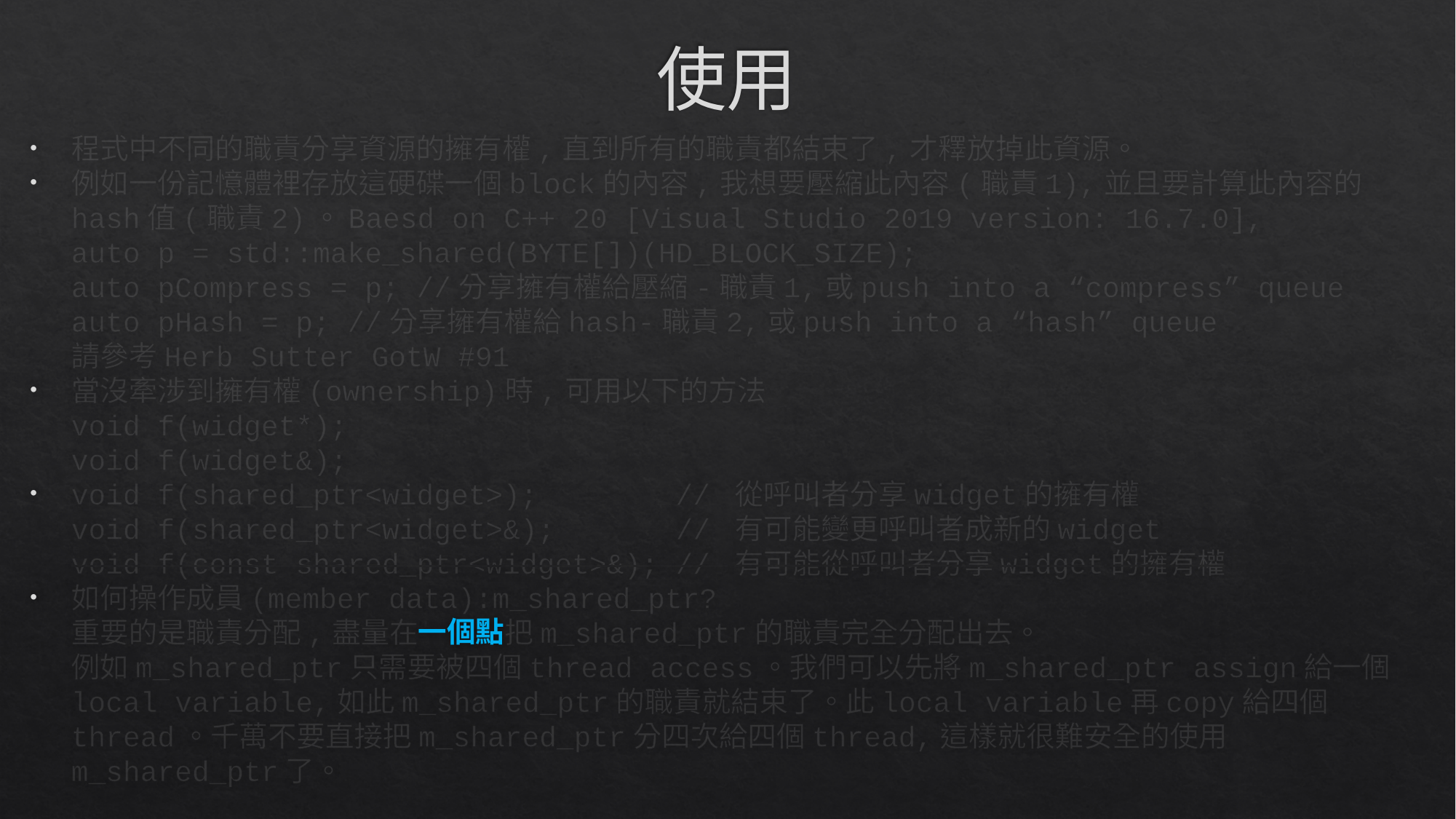

# 使用
程式中不同的職責分享資源的擁有權,直到所有的職責都結束了,才釋放掉此資源。
例如一份記憶體裡存放這硬碟一個block的內容,我想要壓縮此內容(職責1),並且要計算此內容的hash值(職責2)。Baesd on C++ 20 [Visual Studio 2019 version: 16.7.0],
auto p = std::make_shared(BYTE[])(HD_BLOCK_SIZE);
auto pCompress = p; //分享擁有權給壓縮-職責1,或push into a “compress” queue
auto pHash = p; //分享擁有權給hash-職責2,或push into a “hash” queue
請參考Herb Sutter GotW #91
當沒牽涉到擁有權(ownership)時,可用以下的方法
void f(widget*);
void f(widget&);
void f(shared_ptr<widget>);        // 從呼叫者分享widget的擁有權
void f(shared_ptr<widget>&);       // 有可能變更呼叫者成新的widget
void f(const shared_ptr<widget>&); // 有可能從呼叫者分享widget的擁有權
如何操作成員(member data):m_shared_ptr?
重要的是職責分配,盡量在一個點把m_shared_ptr的職責完全分配出去。
例如m_shared_ptr只需要被四個thread access。我們可以先將m_shared_ptr assign給一個local variable,如此m_shared_ptr的職責就結束了。此local variable再copy給四個thread。千萬不要直接把m_shared_ptr分四次給四個thread,這樣就很難安全的使用m_shared_ptr了。